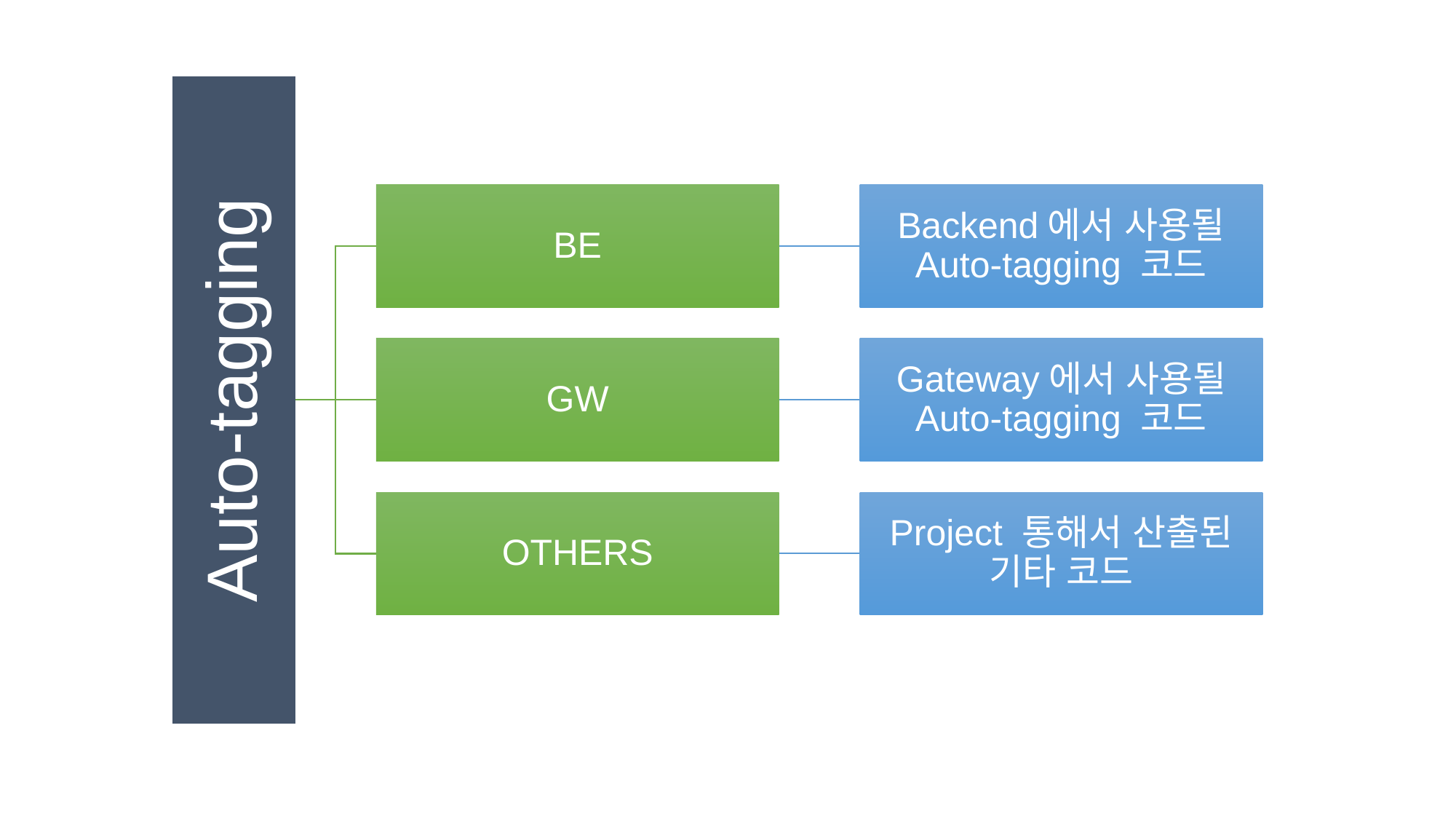

Auto-tagging
BE
Backend에서 사용될 Auto-tagging 코드
GW
Gateway에서 사용될 Auto-tagging 코드
OTHERS
Project 통해서 산출된 기타 코드